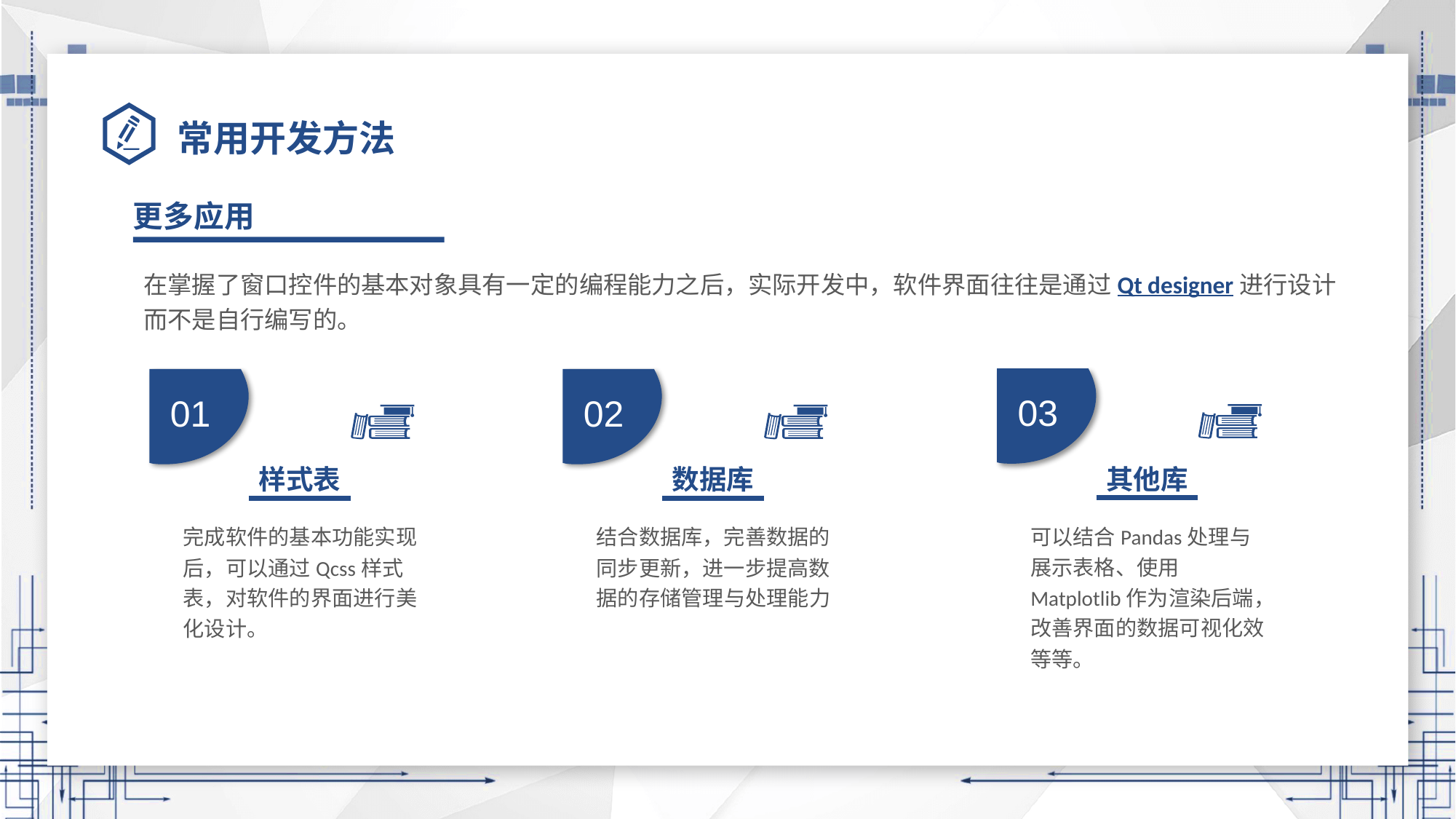

常用开发方法
更多应用

在掌握了窗口控件的基本对象具有一定的编程能力之后，实际开发中，软件界面往往是通过Qt designer进行设计而不是自行编写的。

03

其他库
可以结合Pandas处理与展示表格、使用Matplotlib作为渲染后端，改善界面的数据可视化效等等。

01

样式表
完成软件的基本功能实现后，可以通过Qcss样式表，对软件的界面进行美化设计。

02

数据库
结合数据库，完善数据的同步更新，进一步提高数据的存储管理与处理能力